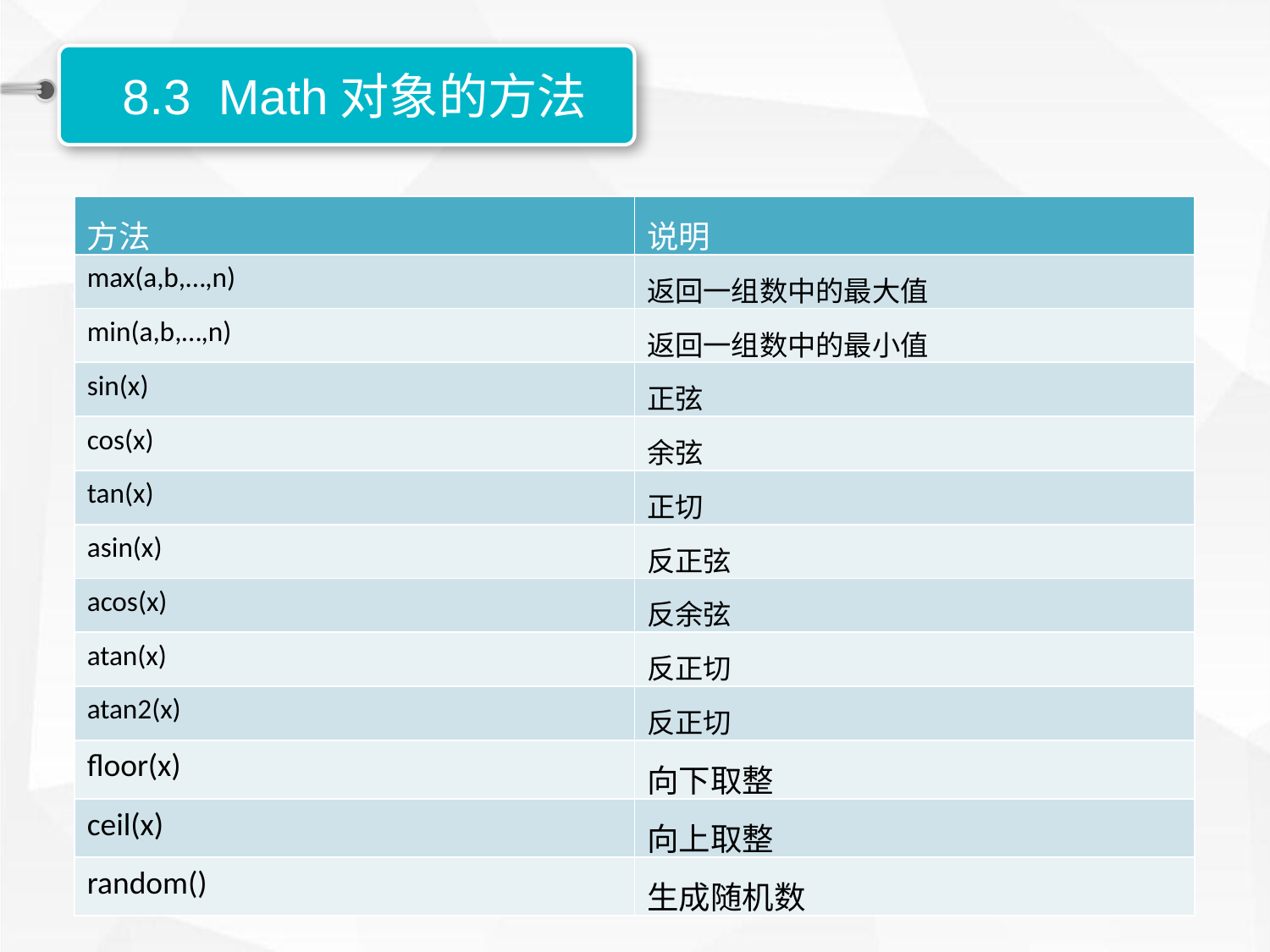

8.3  Math对象的方法

| 方法 | 说明 |
| --- | --- |
| max(a,b,…,n) | 返回一组数中的最大值 |
| min(a,b,…,n) | 返回一组数中的最小值 |
| sin(x) | 正弦 |
| cos(x) | 余弦 |
| tan(x) | 正切 |
| asin(x) | 反正弦 |
| acos(x) | 反余弦 |
| atan(x) | 反正切 |
| atan2(x) | 反正切 |
| floor(x) | 向下取整 |
| ceil(x) | 向上取整 |
| random() | 生成随机数 |